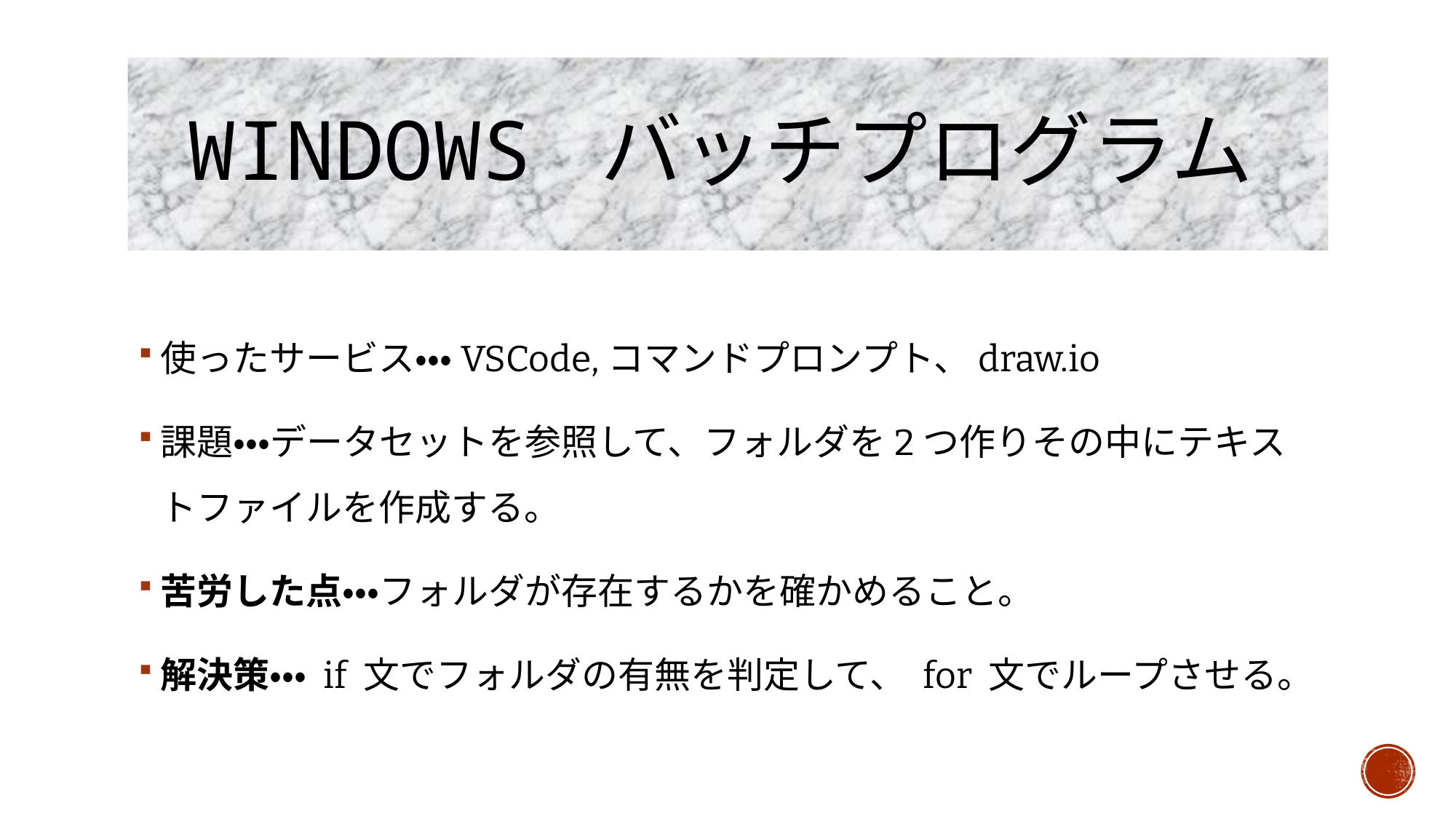

# Windows バッチプログラム

使ったサービス・・・VSCode,コマンドプロンプト、draw.io
課題・・・データセットを参照して、フォルダを2つ作りその中にテキストファイルを作成する。
苦労した点・・・フォルダが存在するかを確かめること。
解決策・・・ if 文でフォルダの有無を判定して、 for 文でループさせる。